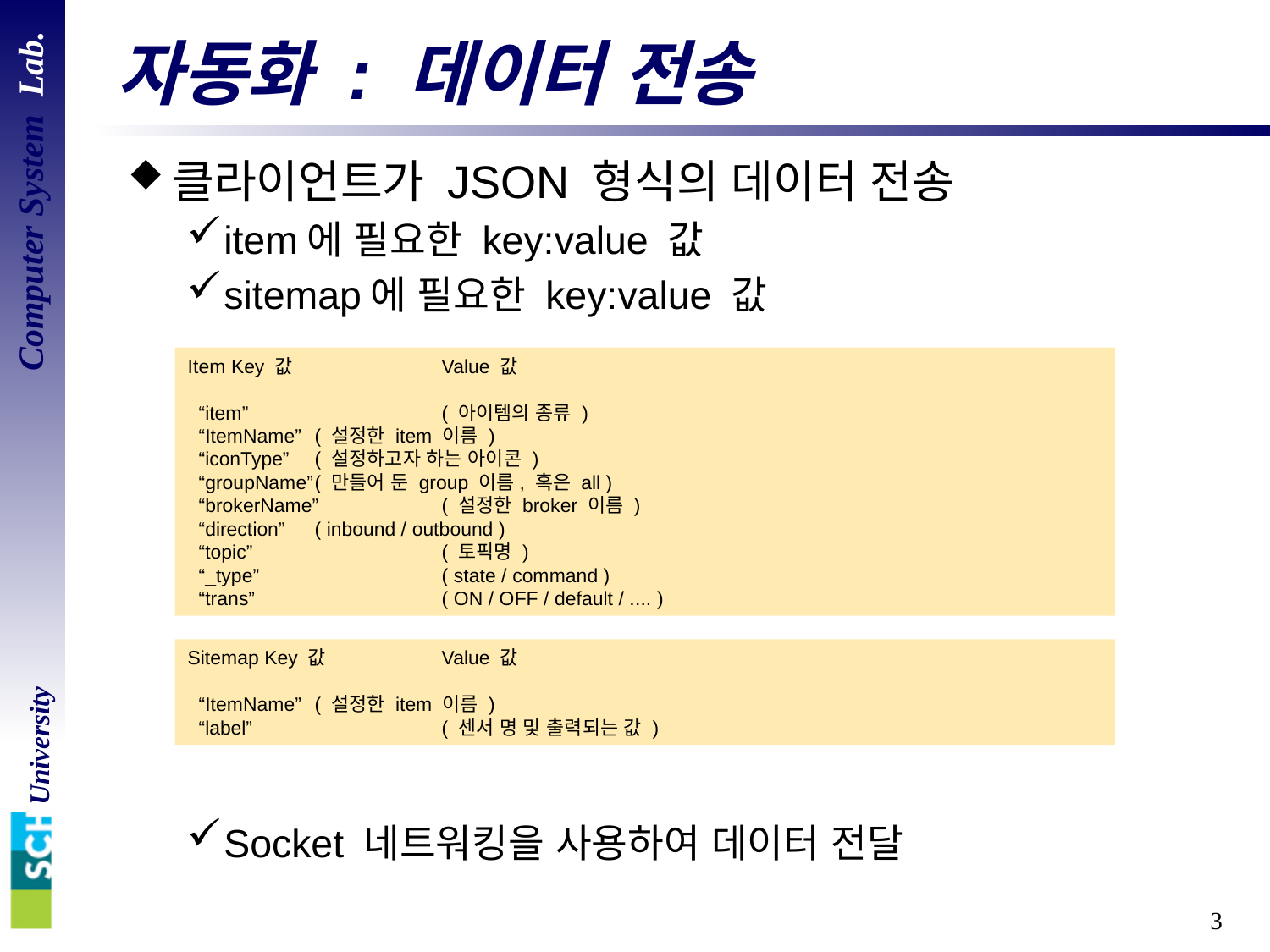

# 자동화 : 데이터 전송
클라이언트가 JSON 형식의 데이터 전송
item에 필요한 key:value 값
sitemap에 필요한 key:value 값

Socket 네트워킹을 사용하여 데이터 전달

Item Key 값		Value 값

  “item” 		( 아이템의 종류 )
  “ItemName”	( 설정한 item 이름 )
  “iconType”	( 설정하고자 하는 아이콘 )
  “groupName”	( 만들어 둔 group 이름, 혹은 all )
  “brokerName”	( 설정한 broker 이름 )
  “direction”	( inbound / outbound )
  “topic”		( 토픽명 )
  “_type”		( state / command )
  “trans”		( ON / OFF / default / .... )
Sitemap Key 값	Value 값

  “ItemName”	( 설정한 item 이름 )
  “label”		( 센서 명 및 출력되는 값 )